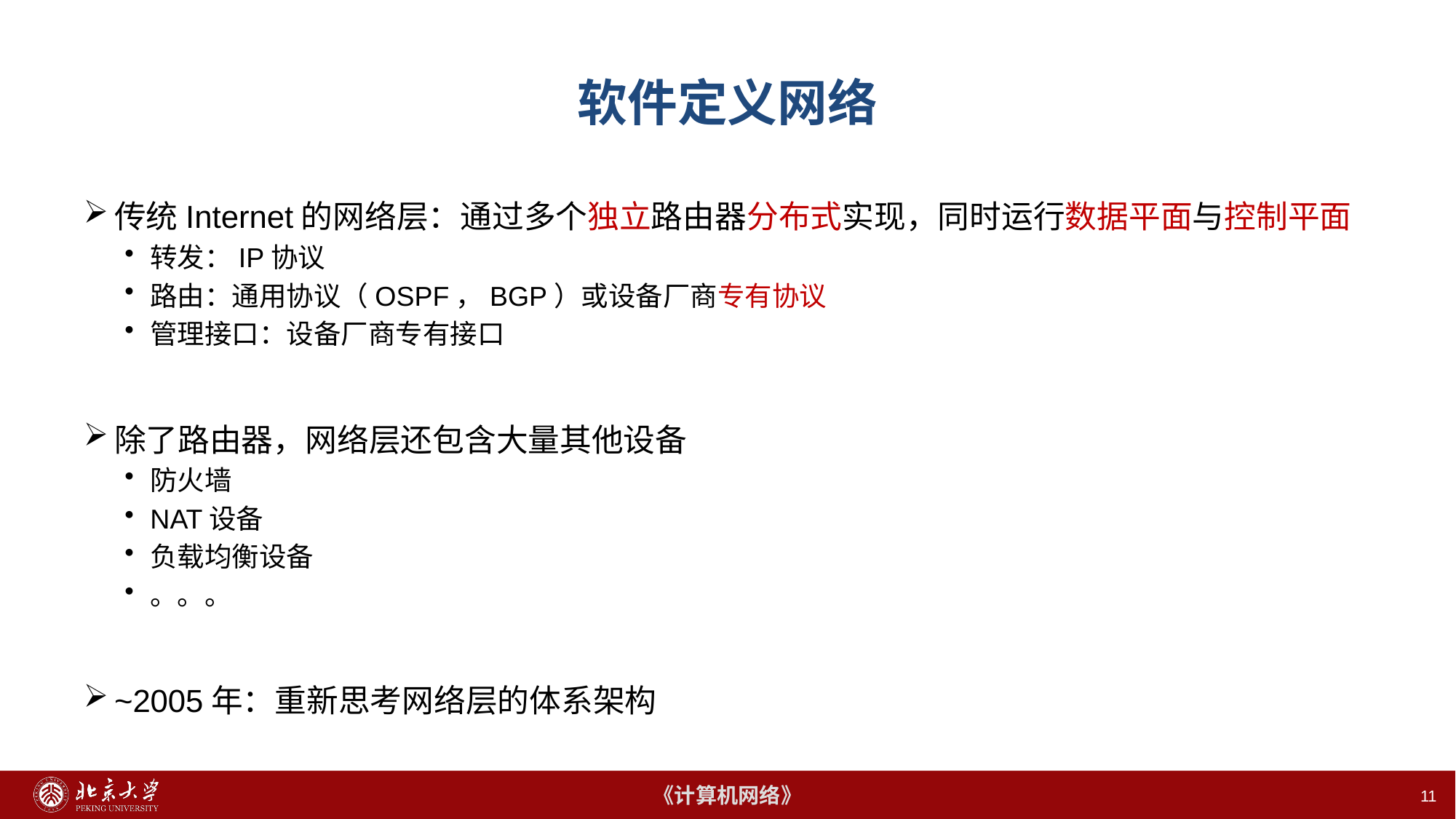

# 软件定义网络
传统Internet的网络层：通过多个独立路由器分布式实现，同时运行数据平面与控制平面
转发：IP协议
路由：通用协议（OSPF，BGP）或设备厂商专有协议
管理接口：设备厂商专有接口

除了路由器，网络层还包含大量其他设备
防火墙
NAT设备
负载均衡设备
。。。

~2005年：重新思考网络层的体系架构
11